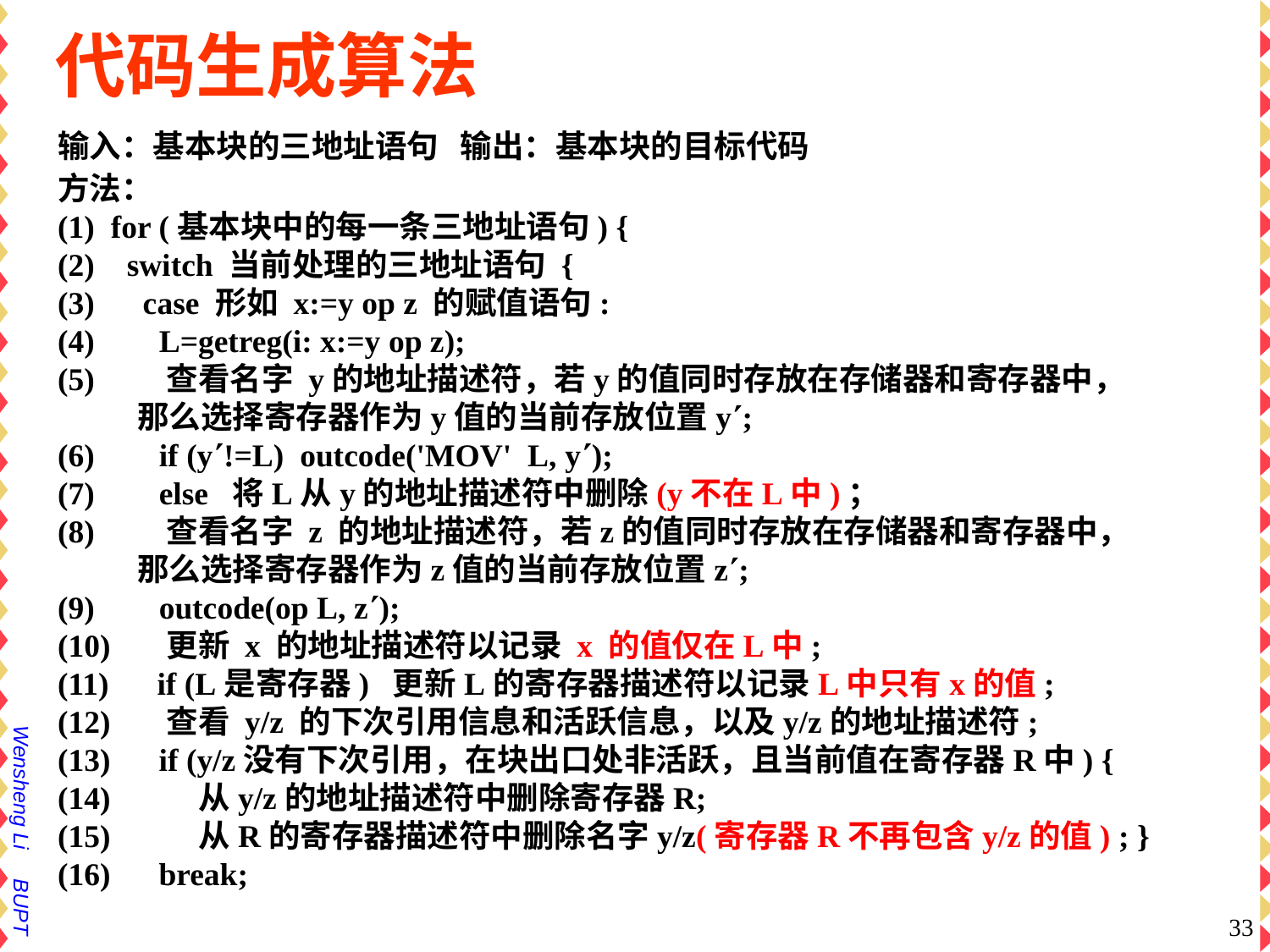

# 代码生成算法
输入：基本块的三地址语句   输出：基本块的目标代码
方法：
(1)  for (基本块中的每一条三地址语句) {
(2)    switch 当前处理的三地址语句 {
(3)      case 形如 x:=y op z 的赋值语句:
(4)        L=getreg(i: x:=y op z);
(5)        查看名字 y的地址描述符，若y的值同时存放在存储器和寄存器中，
          那么选择寄存器作为y值的当前存放位置y′;
(6)        if (y′!=L)  outcode('MOV'  L, y′);
(7)        else  将L从y的地址描述符中删除(y不在L中)；
(8)        查看名字 z 的地址描述符，若z的值同时存放在存储器和寄存器中，
          那么选择寄存器作为z值的当前存放位置z′;
(9)        outcode(op L, z′);
(10)      更新 x 的地址描述符以记录 x 的值仅在L中;
(11)      if (L是寄存器)  更新L的寄存器描述符以记录L中只有x的值;
(12)      查看 y/z 的下次引用信息和活跃信息，以及y/z的地址描述符;
(13)      if (y/z没有下次引用，在块出口处非活跃，且当前值在寄存器R中) {
(14)          从y/z的地址描述符中删除寄存器R;
(15)          从R的寄存器描述符中删除名字y/z(寄存器R不再包含y/z的值) ; }
(16)      break;
33